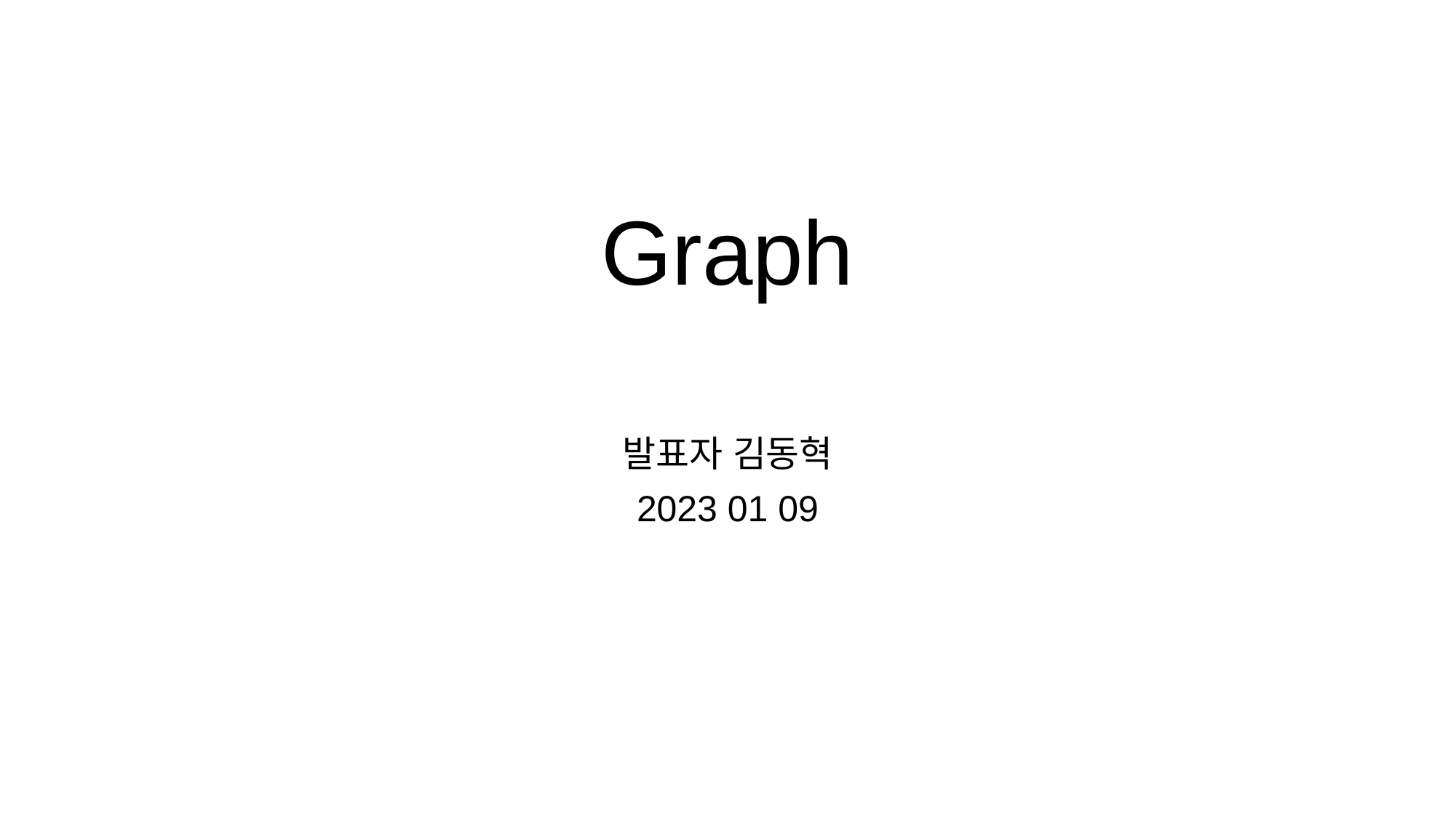

# Graph
발표자 김동혁
2023 01 09